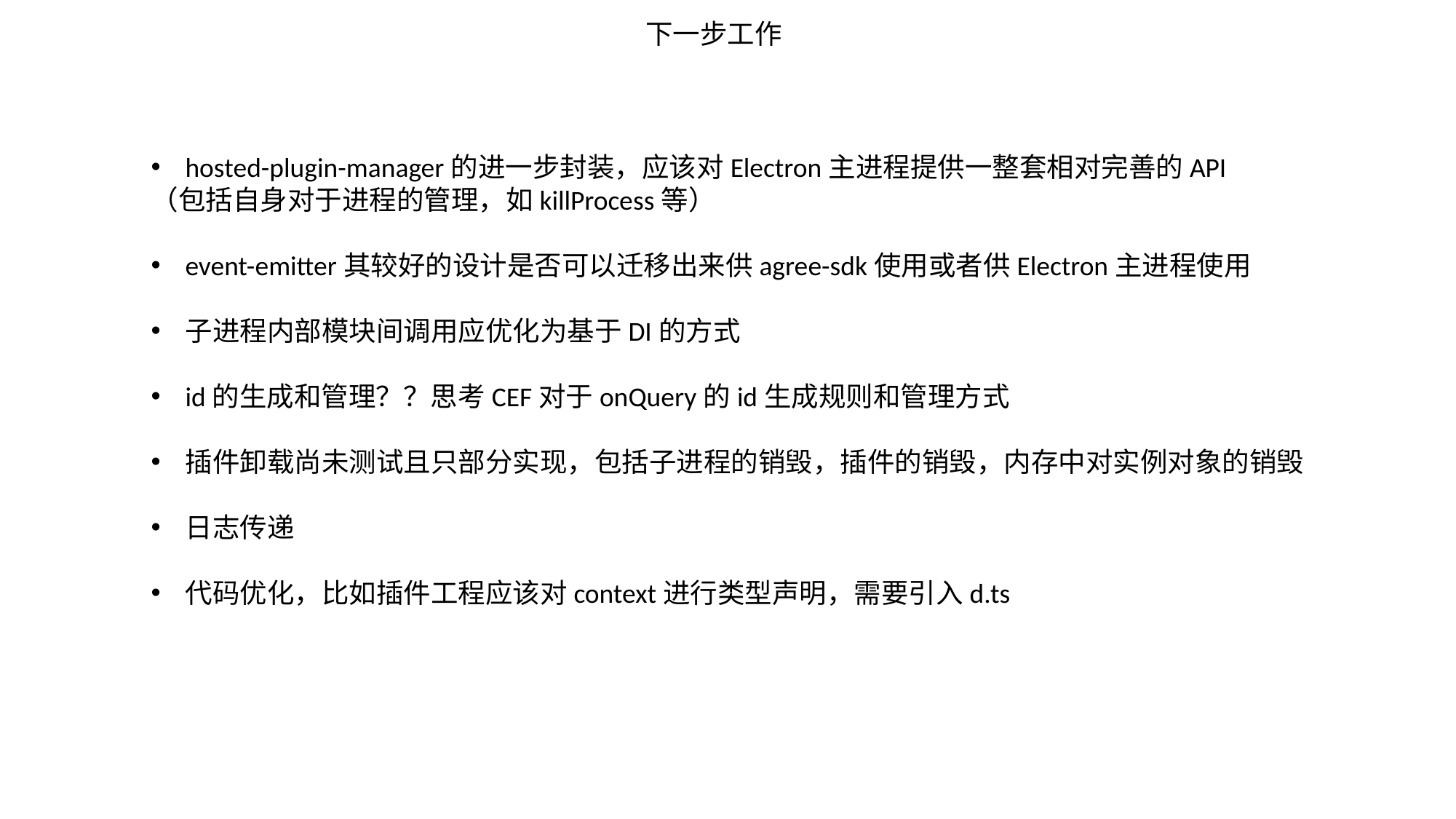

下一步工作
hosted-plugin-manager的进一步封装，应该对Electron主进程提供一整套相对完善的API
（包括自身对于进程的管理，如killProcess等）

event-emitter其较好的设计是否可以迁移出来供agree-sdk使用或者供Electron主进程使用

子进程内部模块间调用应优化为基于DI的方式

id的生成和管理？？思考CEF对于onQuery的id生成规则和管理方式

插件卸载尚未测试且只部分实现，包括子进程的销毁，插件的销毁，内存中对实例对象的销毁

日志传递

代码优化，比如插件工程应该对context进行类型声明，需要引入d.ts